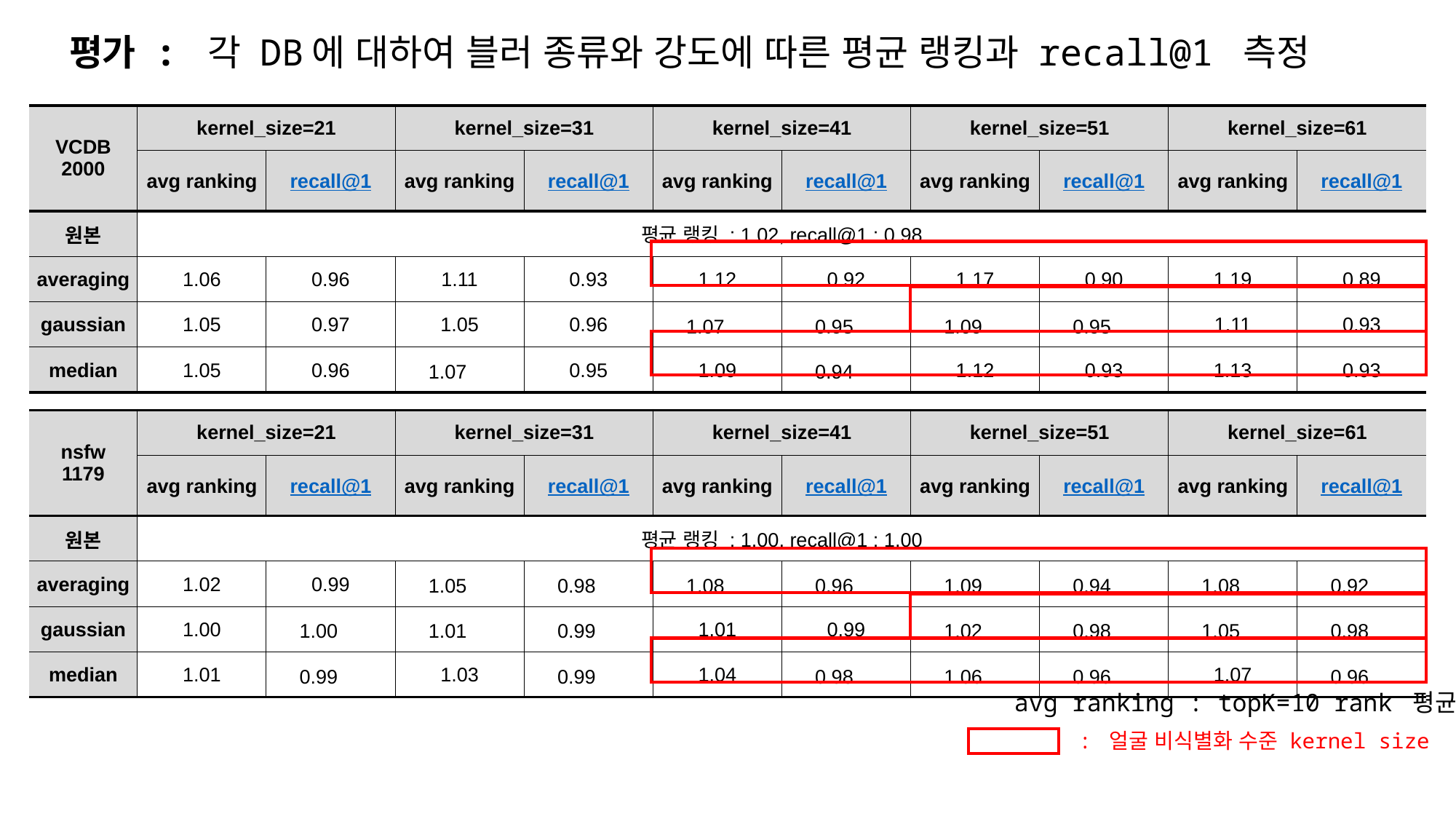

평가 : 각 DB에 대하여 블러 종류와 강도에 따른 평균 랭킹과 recall@1 측정
| VCDB 2000 | kernel\_size=21 |  | kernel\_size=31 |  | kernel\_size=41 |  | kernel\_size=51 |  | kernel\_size=61 |  |
| --- | --- | --- | --- | --- | --- | --- | --- | --- | --- | --- |
|  | avg ranking | recall@1 | avg ranking | recall@1 | avg ranking | recall@1 | avg ranking | recall@1 | avg ranking | recall@1 |
| 원본 | 평균 랭킹 : 1.02, recall@1 : 0.98 |  |  |  |  |  |  |  |  |  |
| averaging | 1.06 | 0.96 | 1.11 | 0.93 | 1.12 | 0.92 | 1.17 | 0.90 | 1.19 | 0.89 |
| gaussian | 1.05 | 0.97 | 1.05 | 0.96 | 1.07 | 0.95 | 1.09 | 0.95 | 1.11 | 0.93 |
| median | 1.05 | 0.96 | 1.07 | 0.95 | 1.09 | 0.94 | 1.12 | 0.93 | 1.13 | 0.93 |

| nsfw 1179 | kernel\_size=21 |  | kernel\_size=31 |  | kernel\_size=41 |  | kernel\_size=51 |  | kernel\_size=61 |  |
| --- | --- | --- | --- | --- | --- | --- | --- | --- | --- | --- |
|  | avg ranking | recall@1 | avg ranking | recall@1 | avg ranking | recall@1 | avg ranking | recall@1 | avg ranking | recall@1 |
| 원본 | 평균 랭킹 : 1.00, recall@1 : 1.00 |  |  |  |  |  |  |  |  |  |
| averaging | 1.02 | 0.99 | 1.05 | 0.98 | 1.08 | 0.96 | 1.09 | 0.94 | 1.08 | 0.92 |
| gaussian | 1.00 | 1.00 | 1.01 | 0.99 | 1.01 | 0.99 | 1.02 | 0.98 | 1.05 | 0.98 |
| median | 1.01 | 0.99 | 1.03 | 0.99 | 1.04 | 0.98 | 1.06 | 0.96 | 1.07 | 0.96 |

avg ranking : topK=10 rank 평균
: 얼굴 비식별화 수준 kernel size